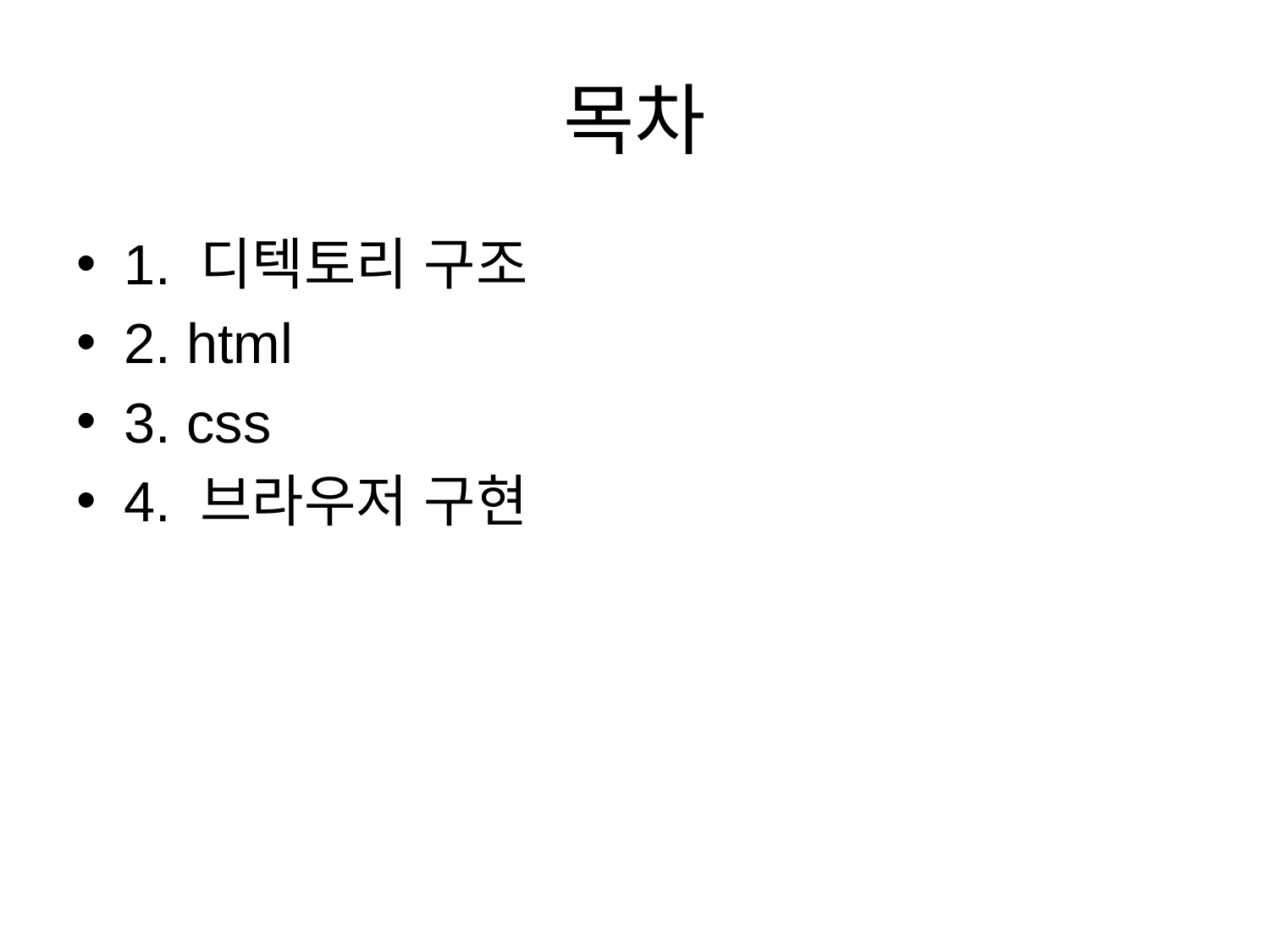

# 목차
1. 디텍토리 구조
2. html
3. css
4. 브라우저 구현